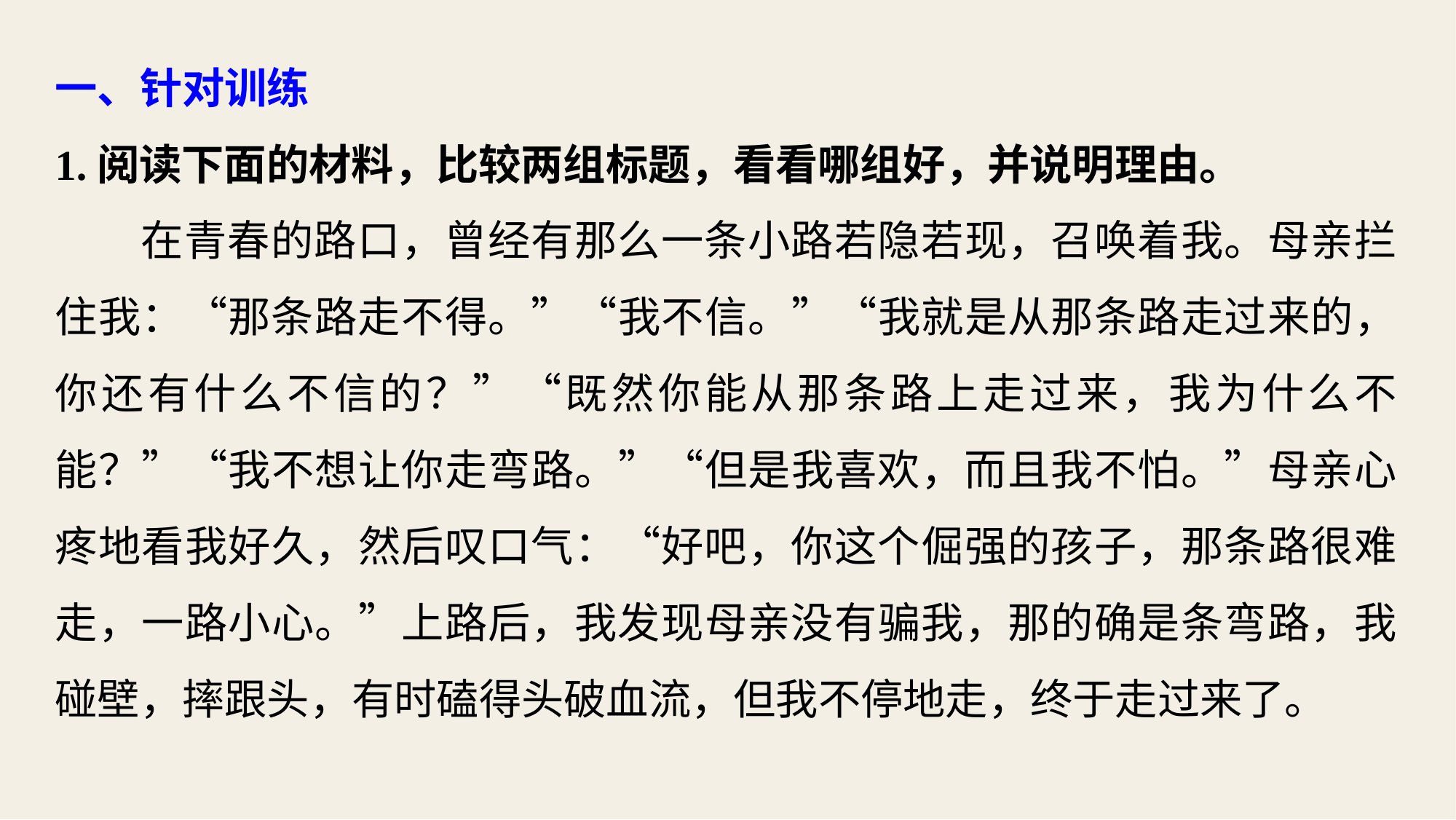

一、针对训练
1.阅读下面的材料，比较两组标题，看看哪组好，并说明理由。
在青春的路口，曾经有那么一条小路若隐若现，召唤着我。母亲拦住我：“那条路走不得。”“我不信。”“我就是从那条路走过来的，你还有什么不信的？”“既然你能从那条路上走过来，我为什么不能？”“我不想让你走弯路。”“但是我喜欢，而且我不怕。”母亲心疼地看我好久，然后叹口气：“好吧，你这个倔强的孩子，那条路很难走，一路小心。”上路后，我发现母亲没有骗我，那的确是条弯路，我碰壁，摔跟头，有时磕得头破血流，但我不停地走，终于走过来了。